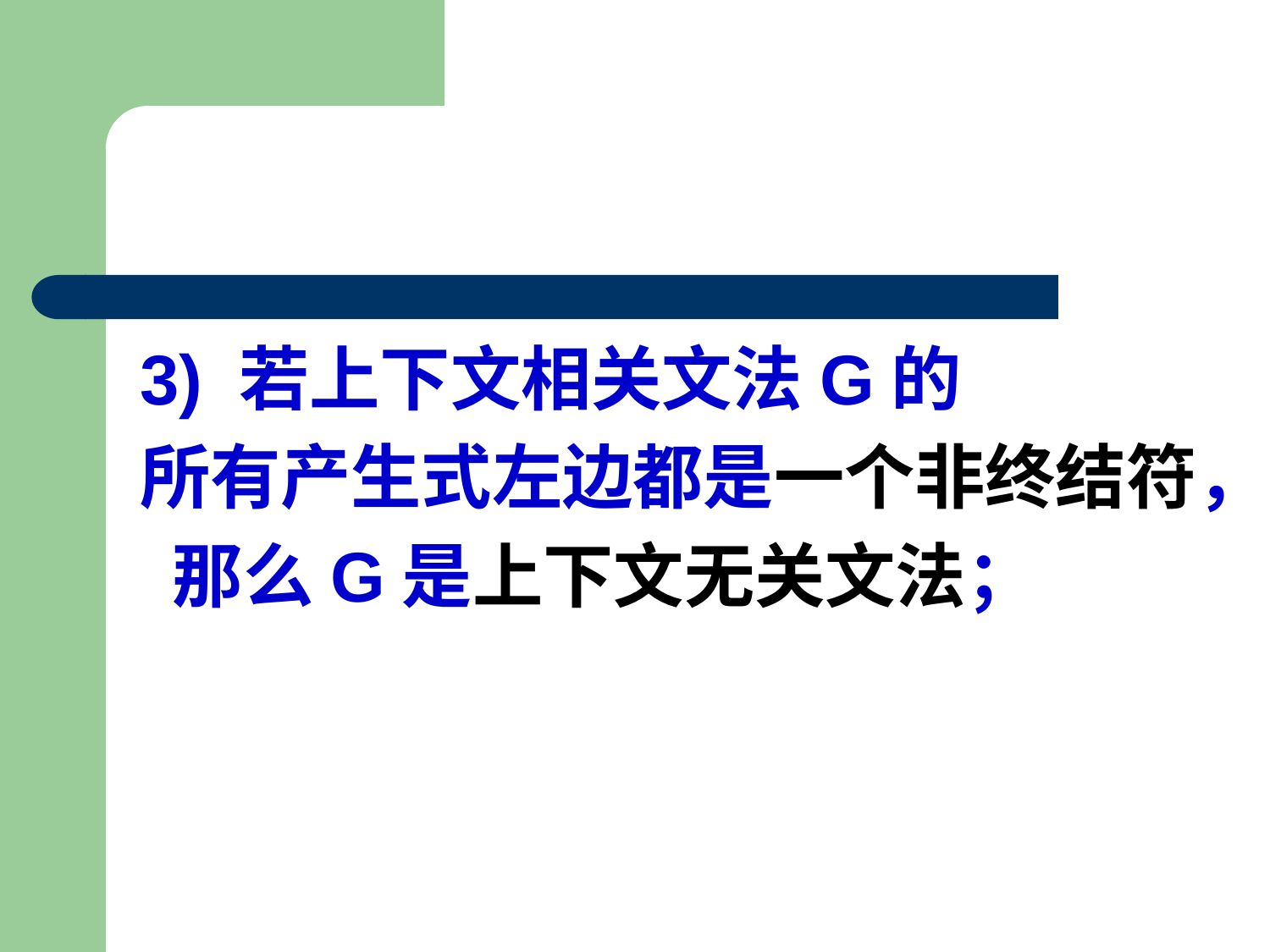

#
3) 若上下文相关文法G的
所有产生式左边都是一个非终结符，
 那么G是上下文无关文法；